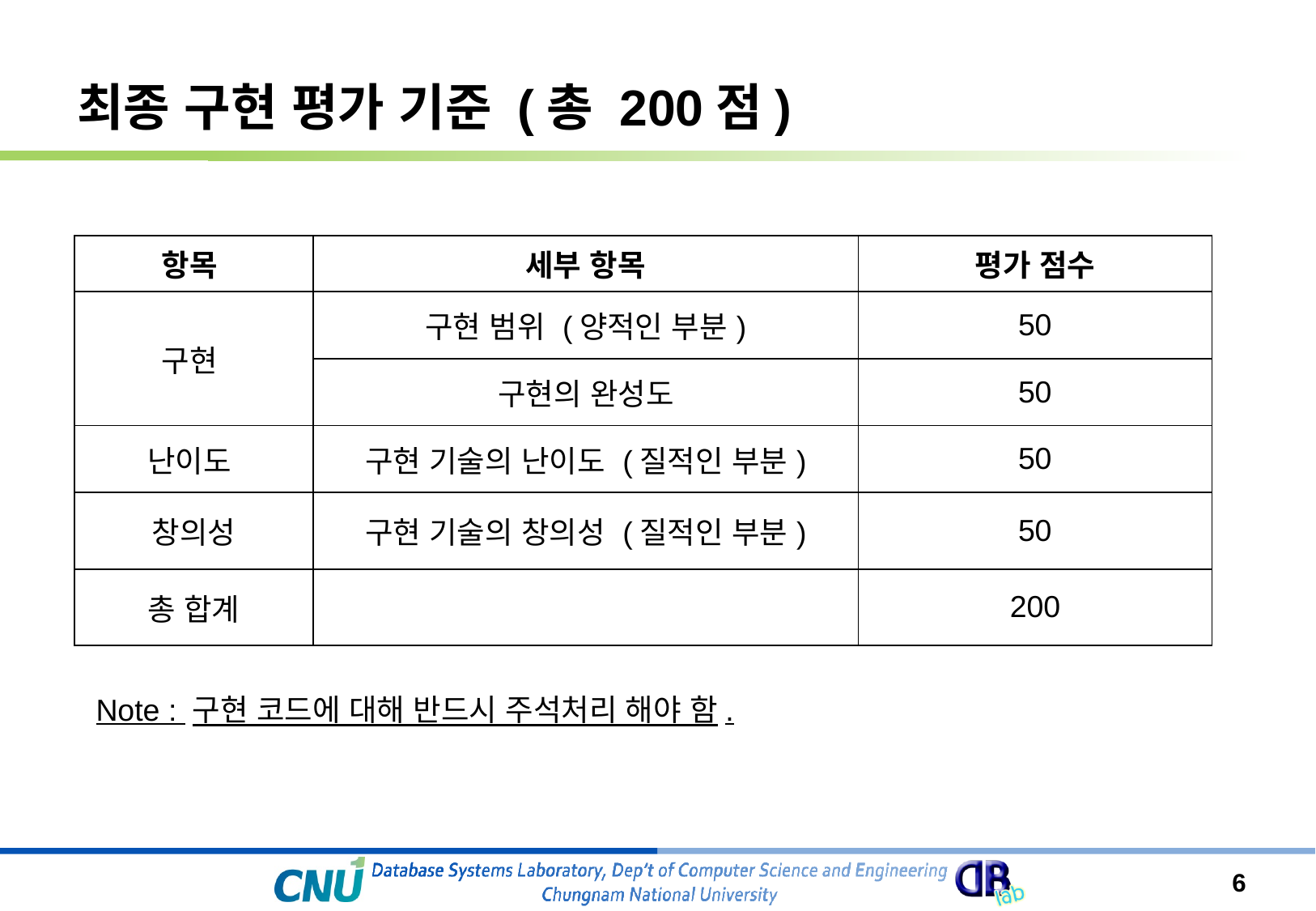

# 최종 구현 평가 기준 (총 200점)
| 항목 | 세부 항목 | 평가 점수 |
| --- | --- | --- |
| 구현 | 구현 범위 (양적인 부분) | 50 |
|  | 구현의 완성도 | 50 |
| 난이도 | 구현 기술의 난이도 (질적인 부분) | 50 |
| 창의성 | 구현 기술의 창의성 (질적인 부분) | 50 |
| 총 합계 |  | 200 |
Note : 구현 코드에 대해 반드시 주석처리 해야 함.
6